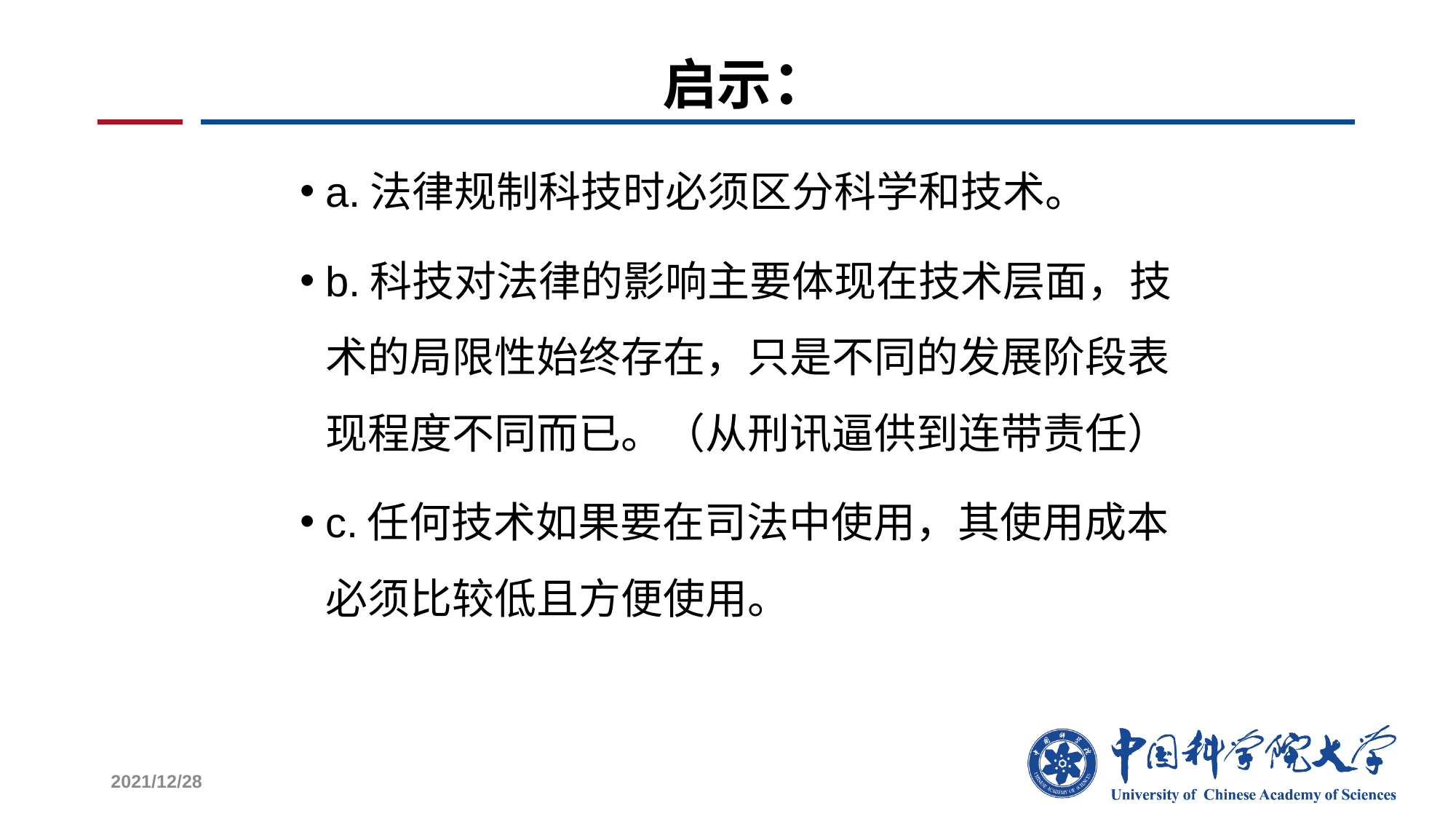

# 启示：
a.法律规制科技时必须区分科学和技术。
b.科技对法律的影响主要体现在技术层面，技术的局限性始终存在，只是不同的发展阶段表现程度不同而已。（从刑讯逼供到连带责任）
c.任何技术如果要在司法中使用，其使用成本必须比较低且方便使用。

2021/12/28